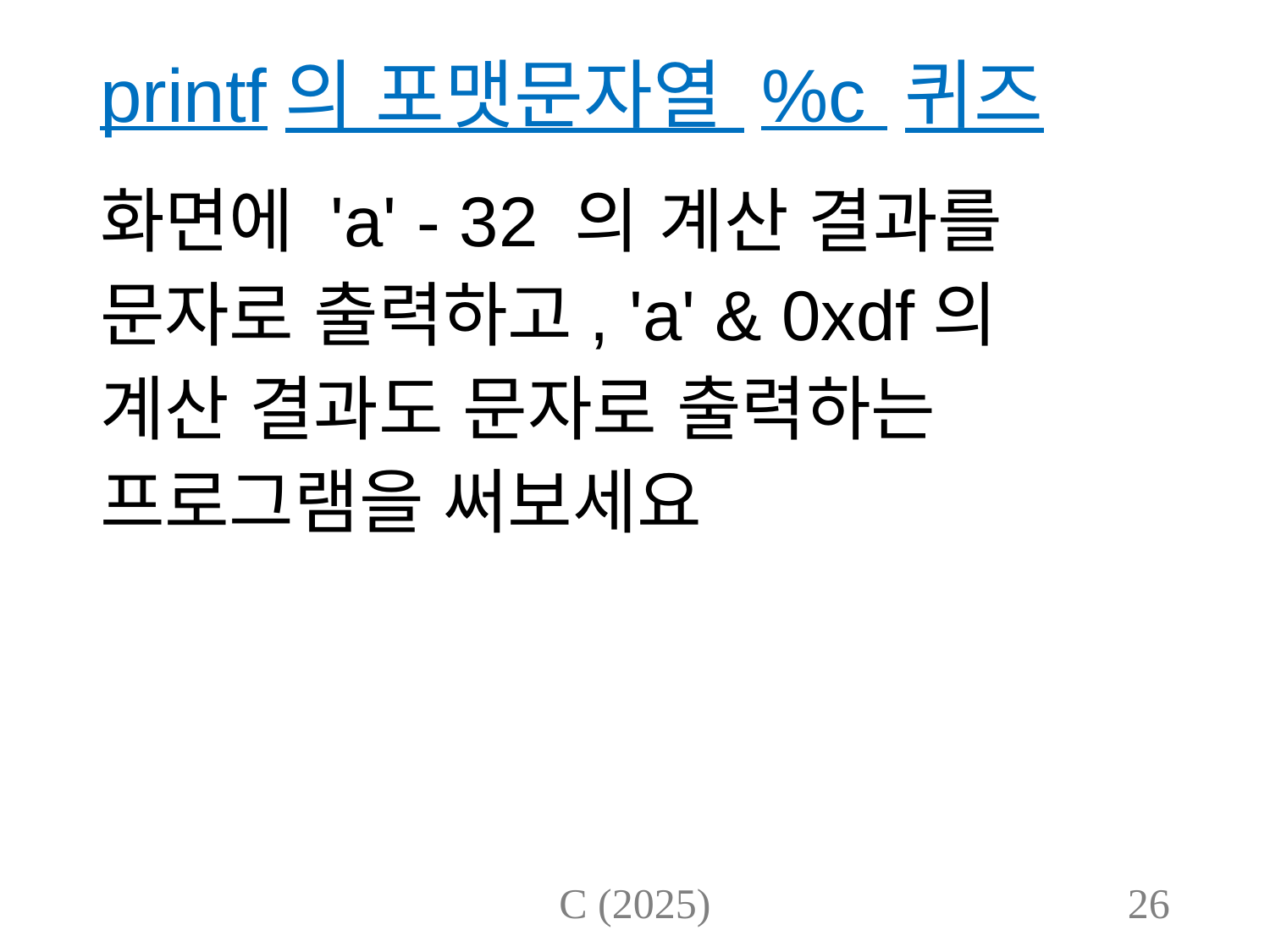

# printf의 포맷문자열 %c 퀴즈
화면에 'a' - 32 의 계산 결과를
문자로 출력하고, 'a' & 0xdf의
계산 결과도 문자로 출력하는
프로그램을 써보세요
C (2025)
26